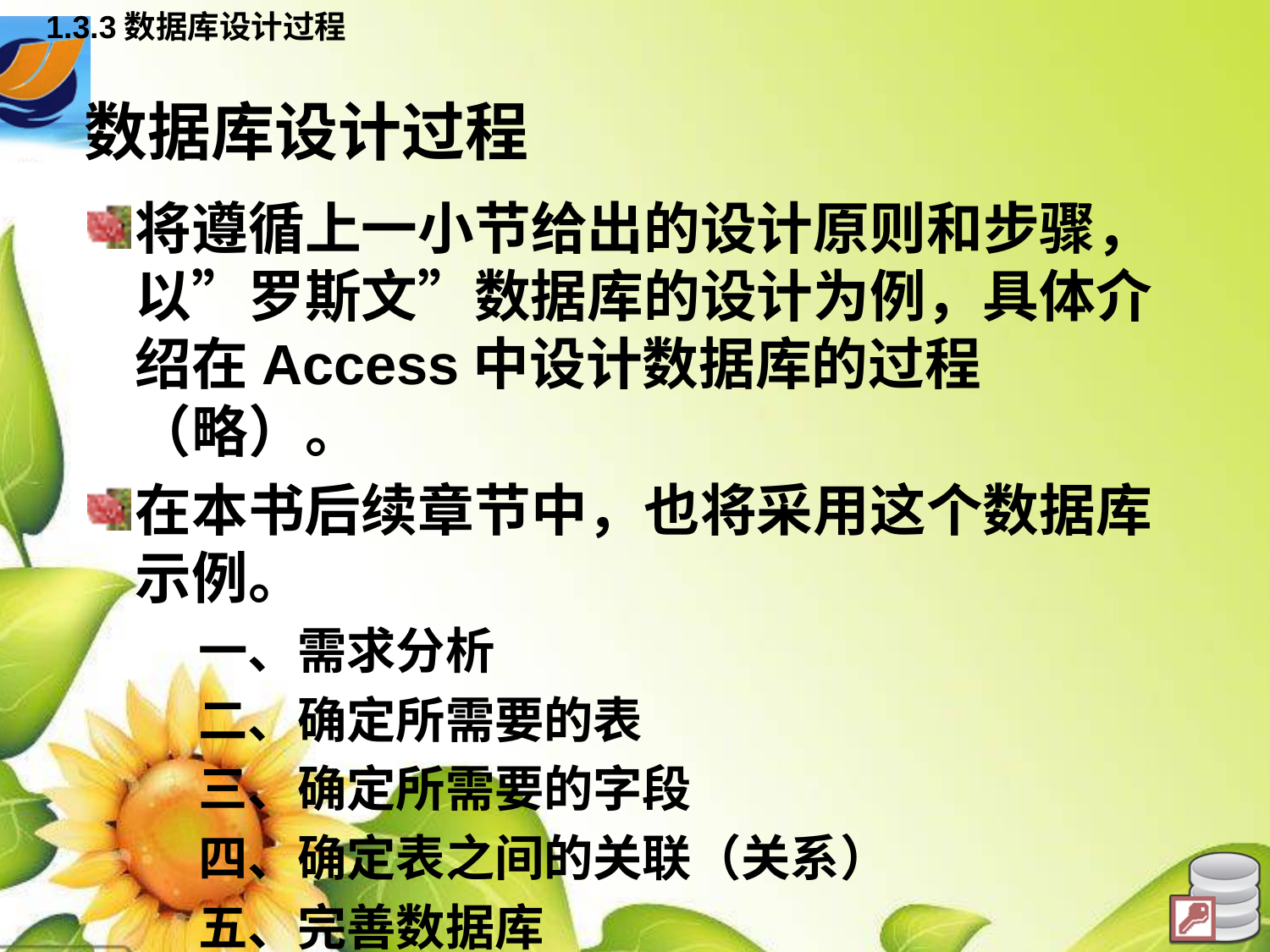

1.3.3数据库设计过程
# 数据库设计过程
将遵循上一小节给出的设计原则和步骤，以”罗斯文”数据库的设计为例，具体介绍在Access中设计数据库的过程（略）。
在本书后续章节中，也将采用这个数据库示例。
一、需求分析
二、确定所需要的表
三、确定所需要的字段
四、确定表之间的关联（关系）
五、完善数据库